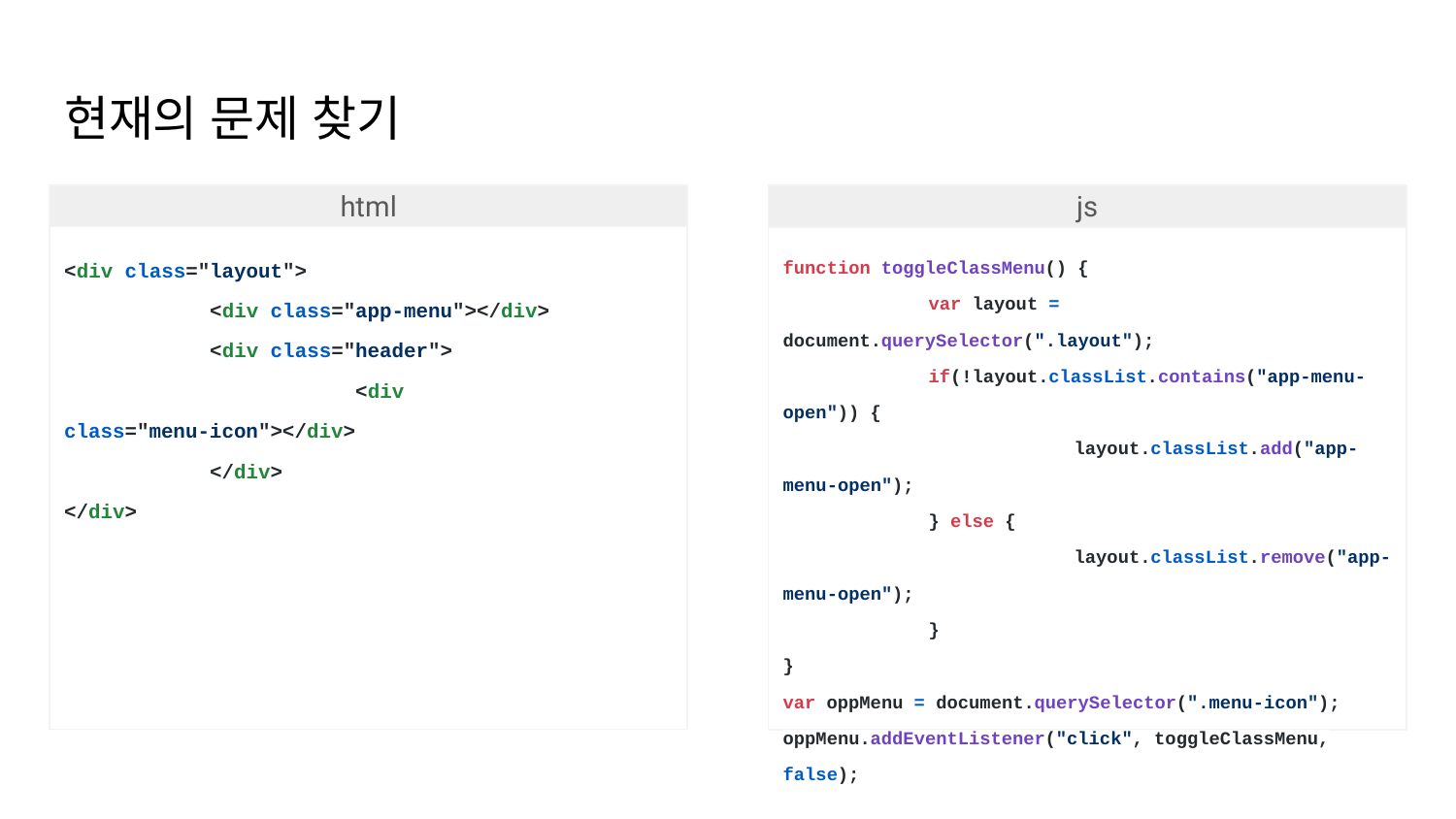

# 현재의 문제 찾기
html
js
<div class="layout">
	<div class="app-menu"></div>
	<div class="header">
		<div class="menu-icon"></div>
	</div>
</div>

function toggleClassMenu() {
	var layout = document.querySelector(".layout");
	if(!layout.classList.contains("app-menu-open")) {
		layout.classList.add("app-menu-open");
	} else {
		layout.classList.remove("app-menu-open");
	}
}
var oppMenu = document.querySelector(".menu-icon");
oppMenu.addEventListener("click", toggleClassMenu, false);